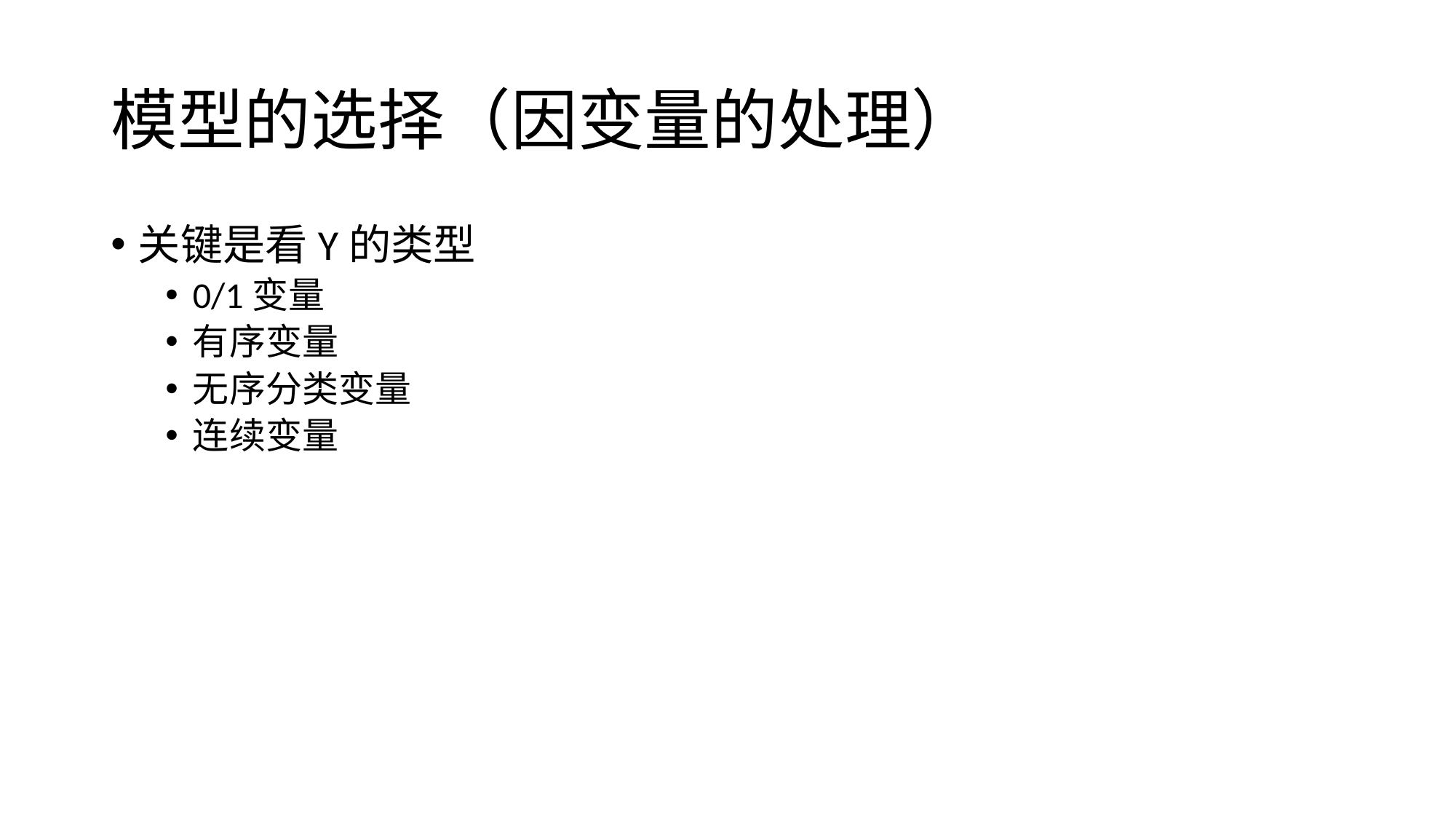

# 模型的选择（因变量的处理）
关键是看Y的类型
0/1变量
有序变量
无序分类变量
连续变量